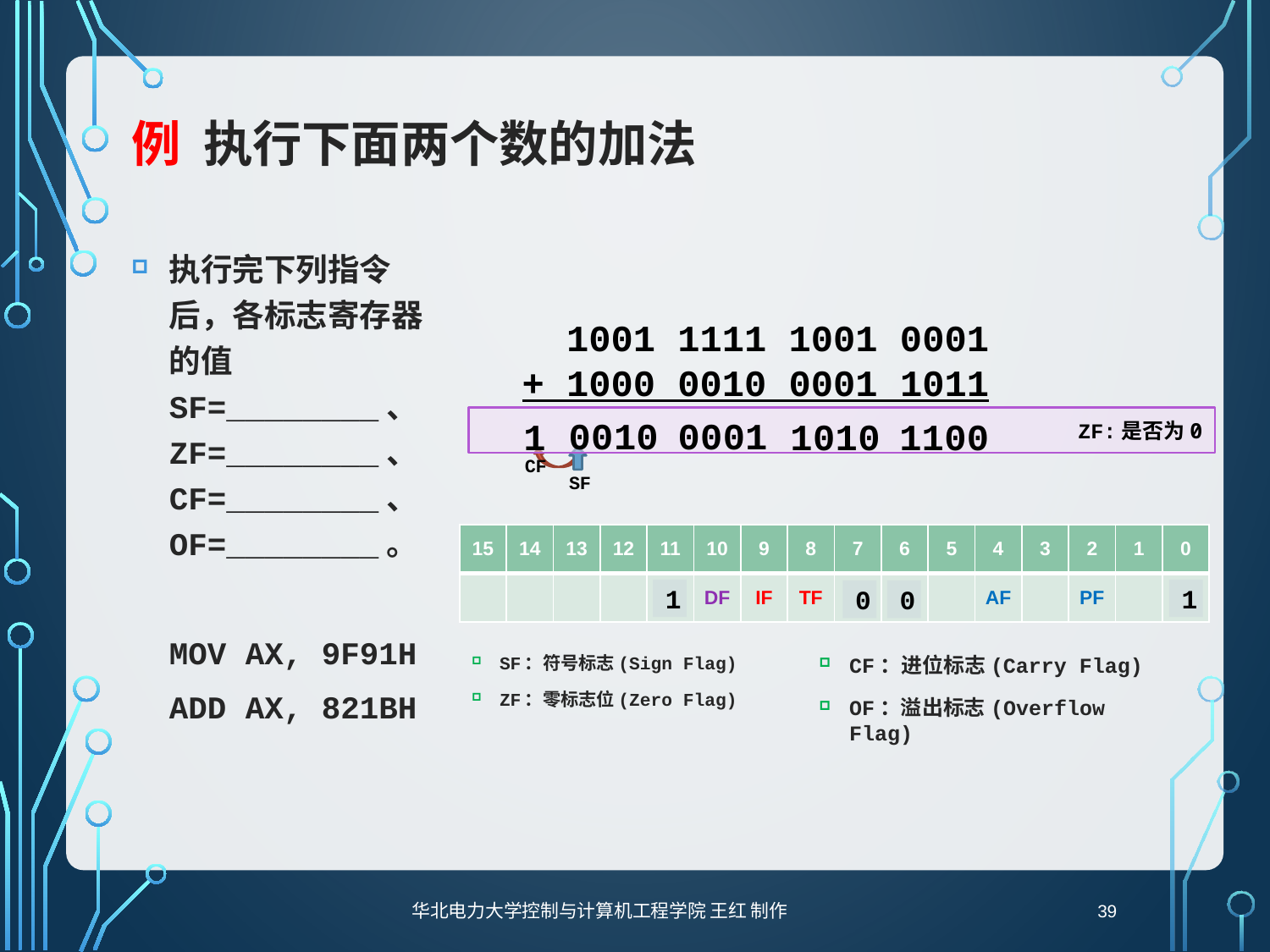

# 例  执行下面两个数的加法
执行完下列指令后，各标志寄存器的值SF=________、 ZF=________、 CF=________、 OF=________。

MOV AX, 9F91H
ADD AX, 821BH

    1001 1111 1001 0001
  + 1000 0010 0001 1011
ZF:是否为0
0
0
1
0
0
0
0
1
1
1
0
1
0
1
1
0
0

CF

SF
| 15 | 14 | 13 | 12 | 11 | 10 | 9 | 8 | 7 | 6 | 5 | 4 | 3 | 2 | 1 | 0 |
| --- | --- | --- | --- | --- | --- | --- | --- | --- | --- | --- | --- | --- | --- | --- | --- |
|  |  |  |  | OF | DF | IF | TF | SF | ZF |  | AF |  | PF |  | CF |
1
1
0
0
SF：符号标志(Sign Flag)
ZF：零标志位(Zero Flag)
CF：进位标志(Carry Flag)
OF：溢出标志(Overflow Flag)
39
华北电力大学控制与计算机工程学院 王红 制作